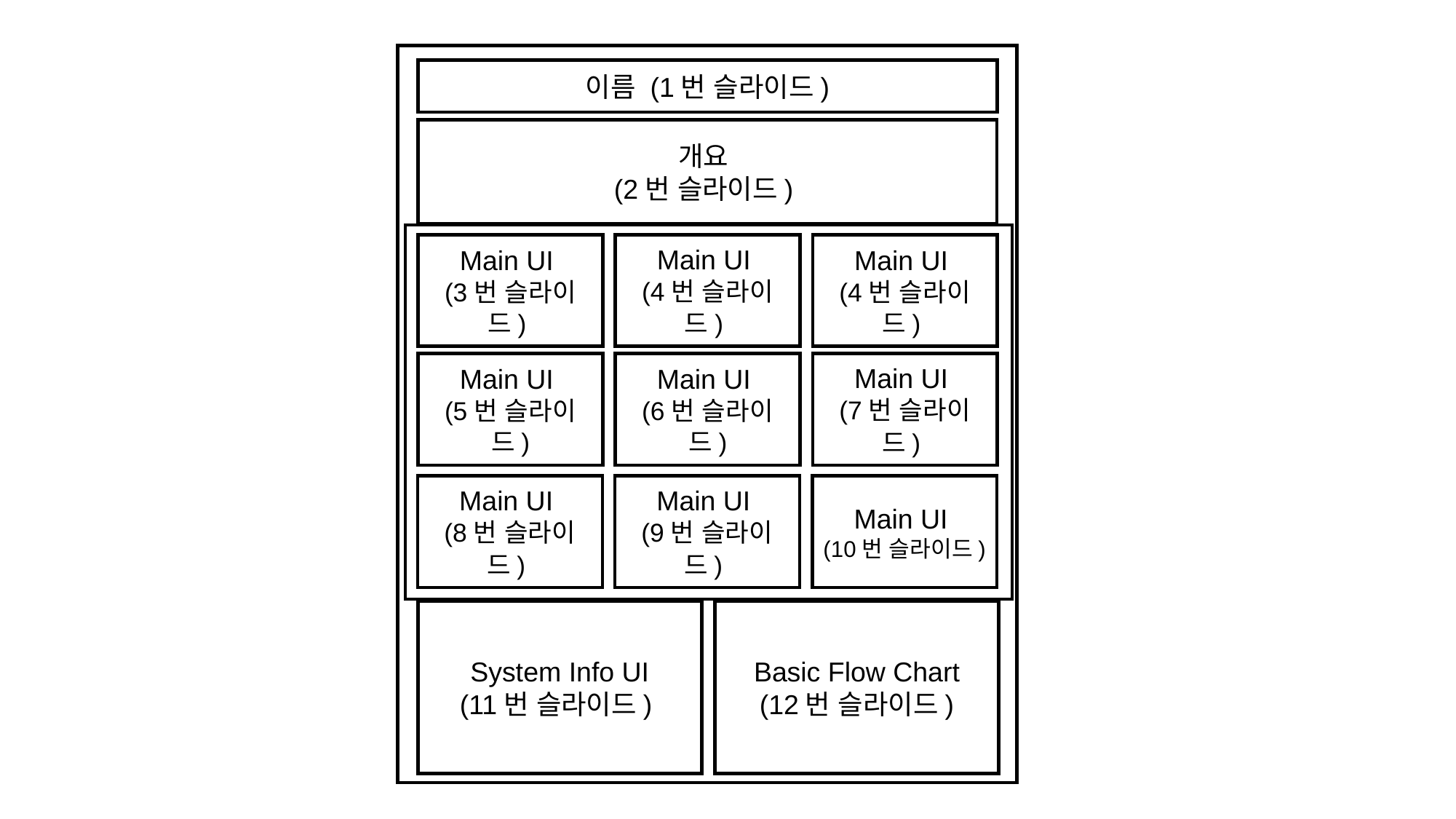

이름 (1번 슬라이드)
개요
(2번 슬라이드)

Main UI
(3번 슬라이드)
Main UI
(4번 슬라이드)
Main UI
(4번 슬라이드)
Main UI
(5번 슬라이드)
Main UI
(6번 슬라이드)
Main UI
(7번 슬라이드)
Main UI
(8번 슬라이드)
Main UI
(10번 슬라이드)
Main UI
(9번 슬라이드)
Basic Flow Chart
(12번 슬라이드)
System Info UI
(11번 슬라이드)